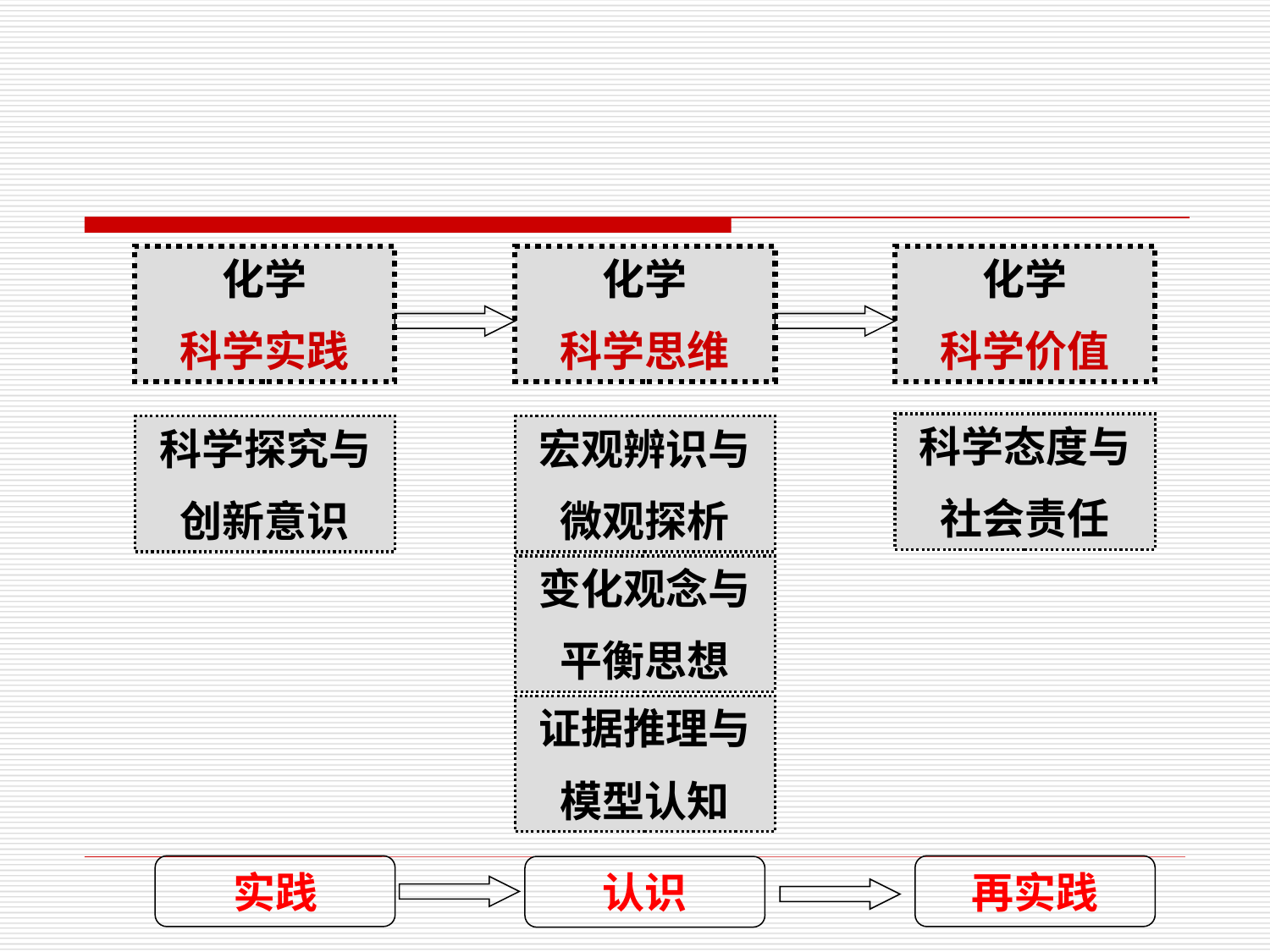

化学
科学实践
化学
科学思维
化学
科学价值

科学态度与
社会责任
科学探究与
创新意识
宏观辨识与
微观探析
变化观念与
平衡思想
证据推理与
模型认知
实践
再实践
认识